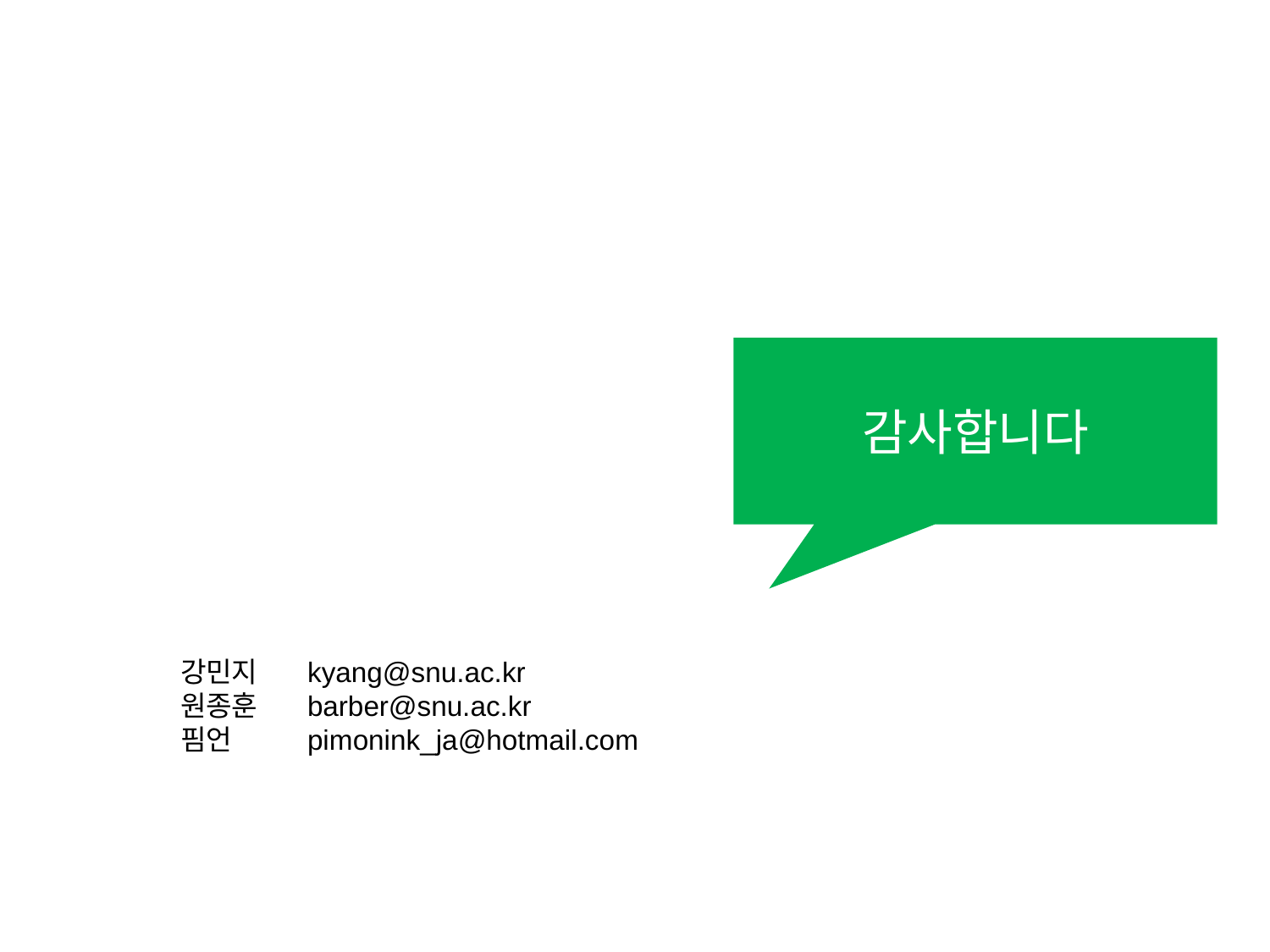

감사합니다
강민지 	kyang@snu.ac.kr
원종훈 	barber@snu.ac.kr
핌언 	pimonink_ja@hotmail.com